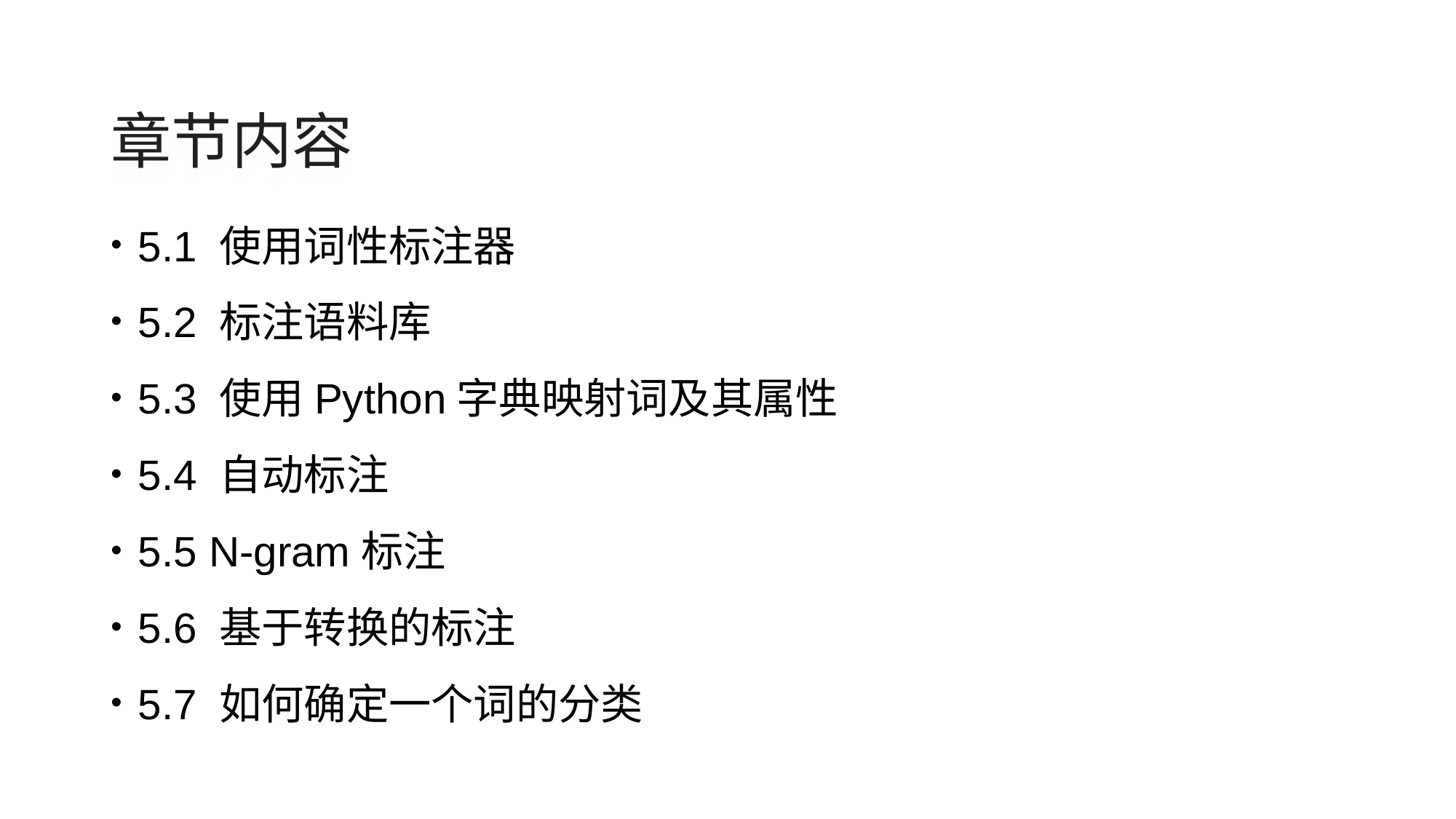

# 章节内容
5.1 使用词性标注器
5.2 标注语料库
5.3 使用Python字典映射词及其属性
5.4 自动标注
5.5 N-gram标注
5.6 基于转换的标注
5.7 如何确定一个词的分类